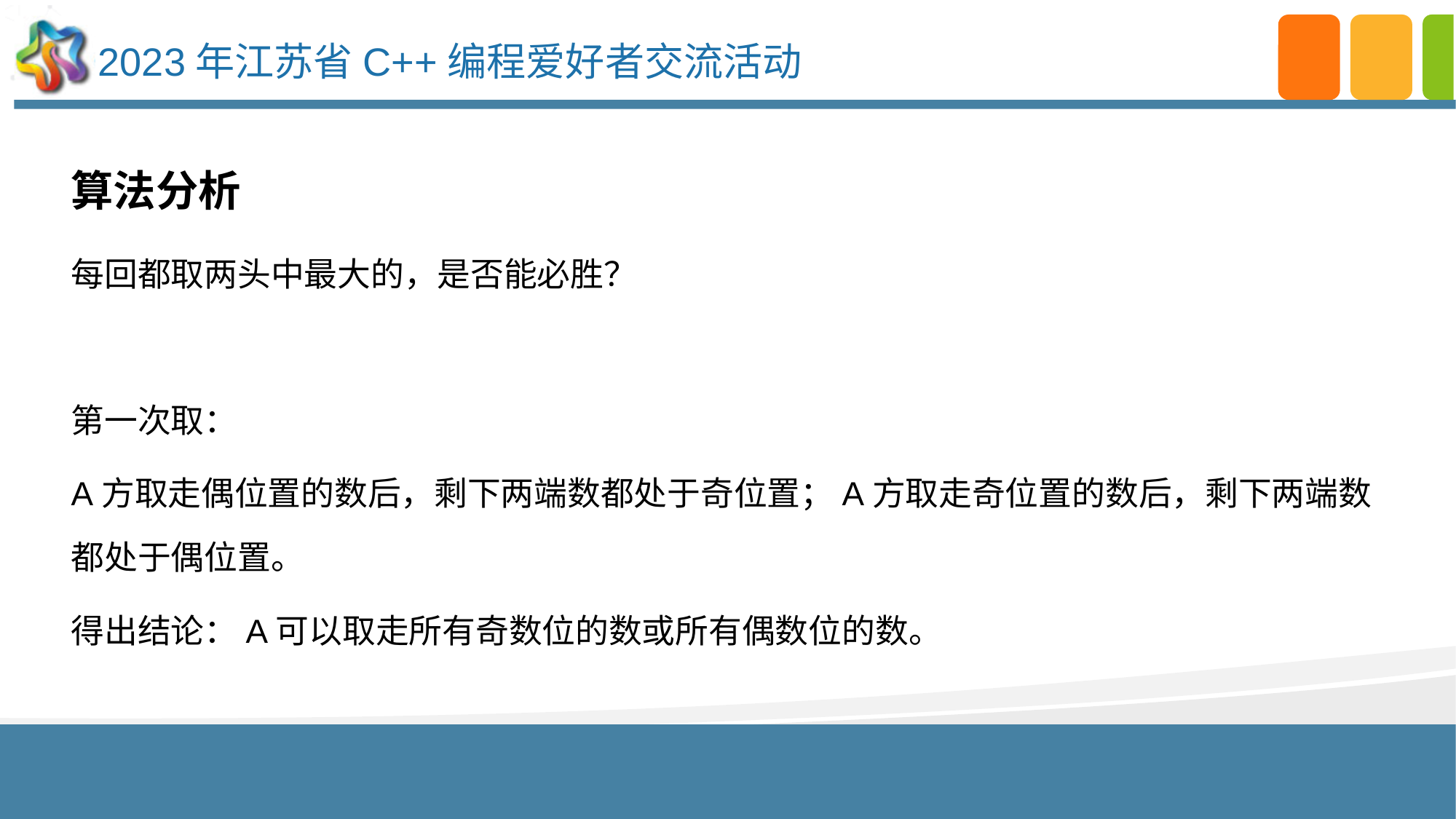

算法分析
每回都取两头中最大的，是否能必胜？

第一次取：
A方取走偶位置的数后，剩下两端数都处于奇位置；A方取走奇位置的数后，剩下两端数都处于偶位置。
得出结论：A可以取走所有奇数位的数或所有偶数位的数。